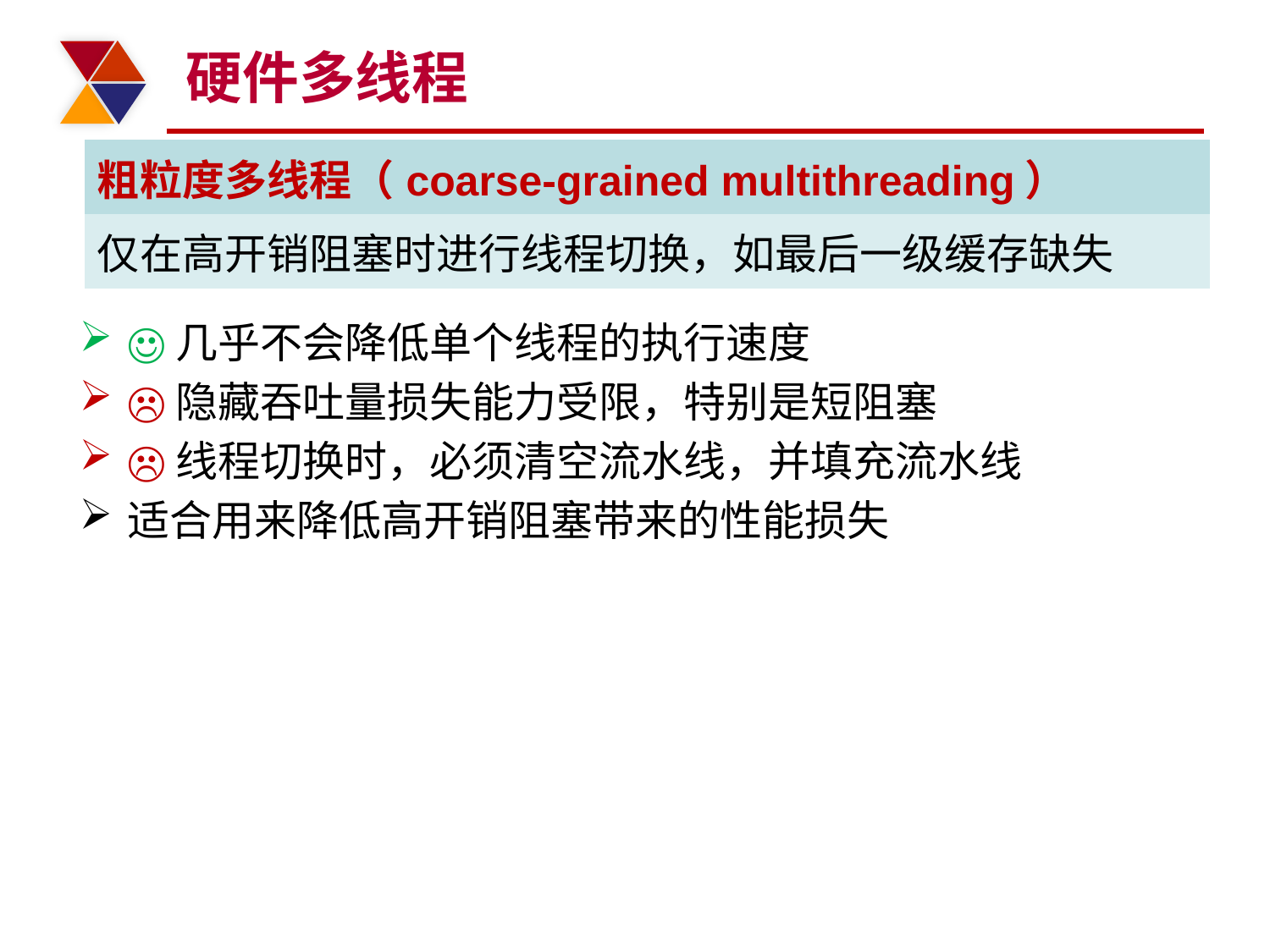

# 硬件多线程
| 粗粒度多线程（coarse-grained multithreading） |
| --- |
| 仅在高开销阻塞时进行线程切换，如最后一级缓存缺失 |
☺几乎不会降低单个线程的执行速度
☹隐藏吞吐量损失能力受限，特别是短阻塞
☹线程切换时，必须清空流水线，并填充流水线
适合用来降低高开销阻塞带来的性能损失